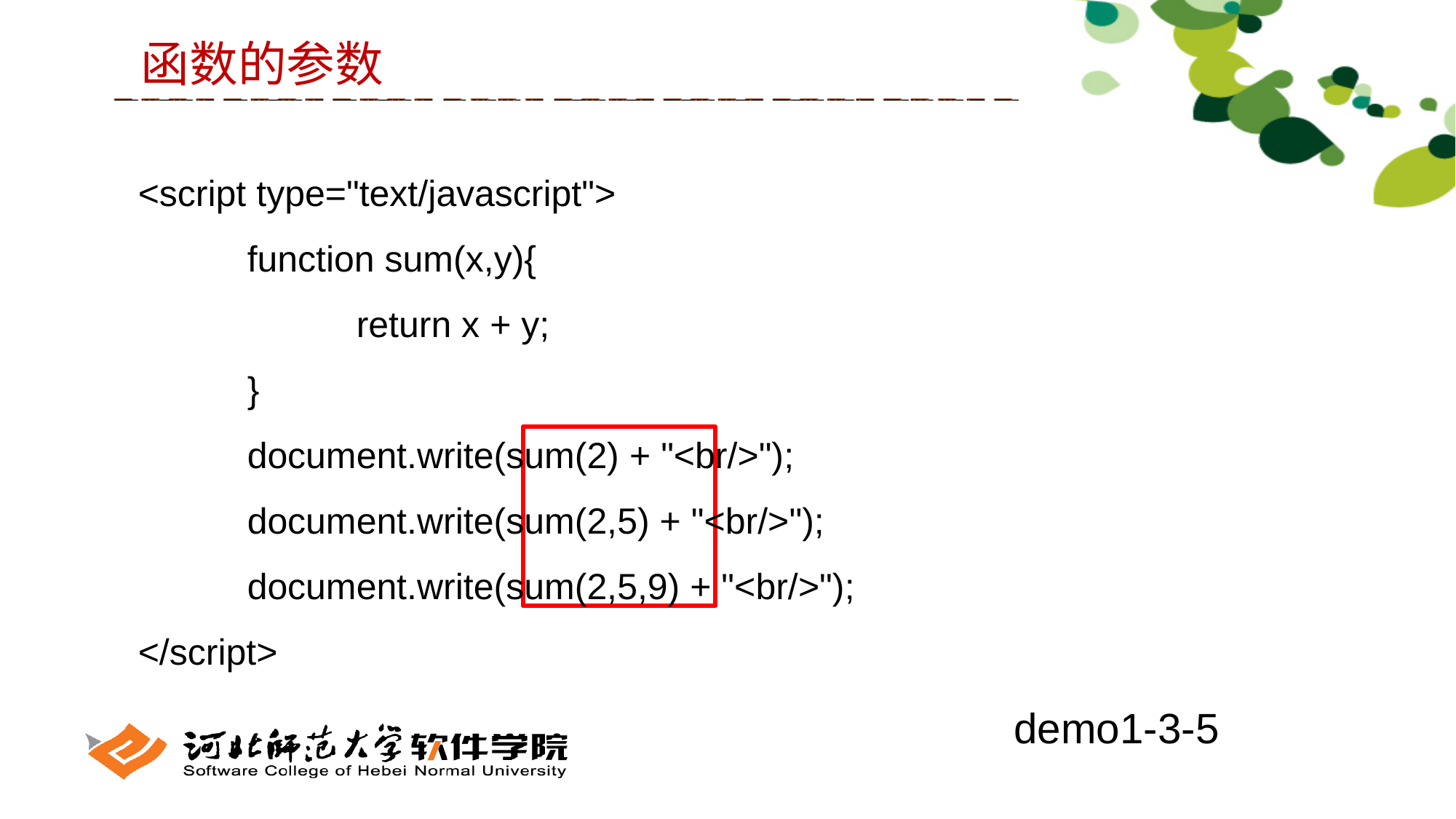

函数的参数
<script type="text/javascript">
	function sum(x,y){
		return x + y;
	}
	document.write(sum(2) + "<br/>");
	document.write(sum(2,5) + "<br/>");
	document.write(sum(2,5,9) + "<br/>");
</script>

demo1-3-5